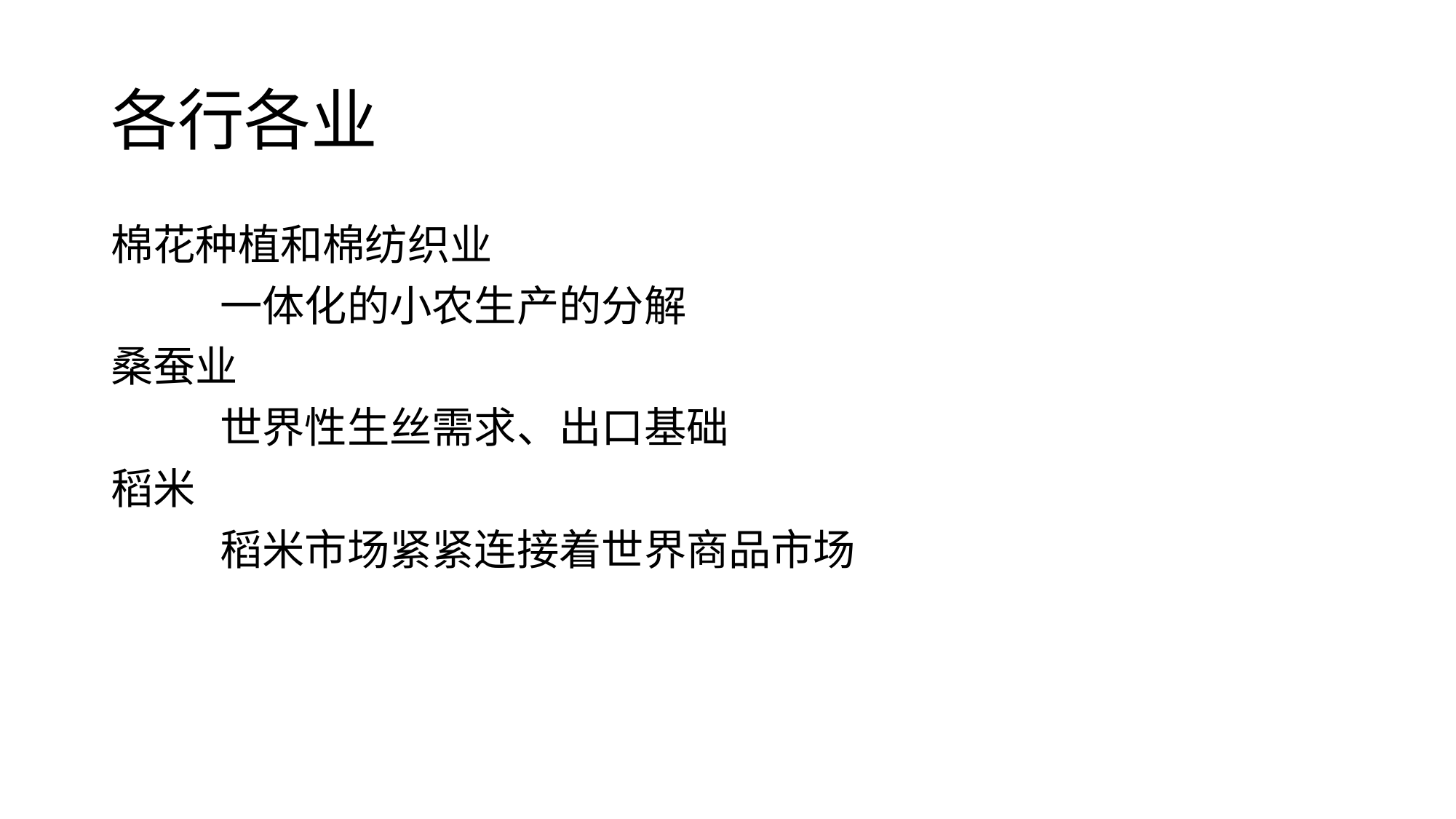

# 各行各业
棉花种植和棉纺织业
	一体化的小农生产的分解
桑蚕业
	世界性生丝需求、出口基础
稻米
	稻米市场紧紧连接着世界商品市场